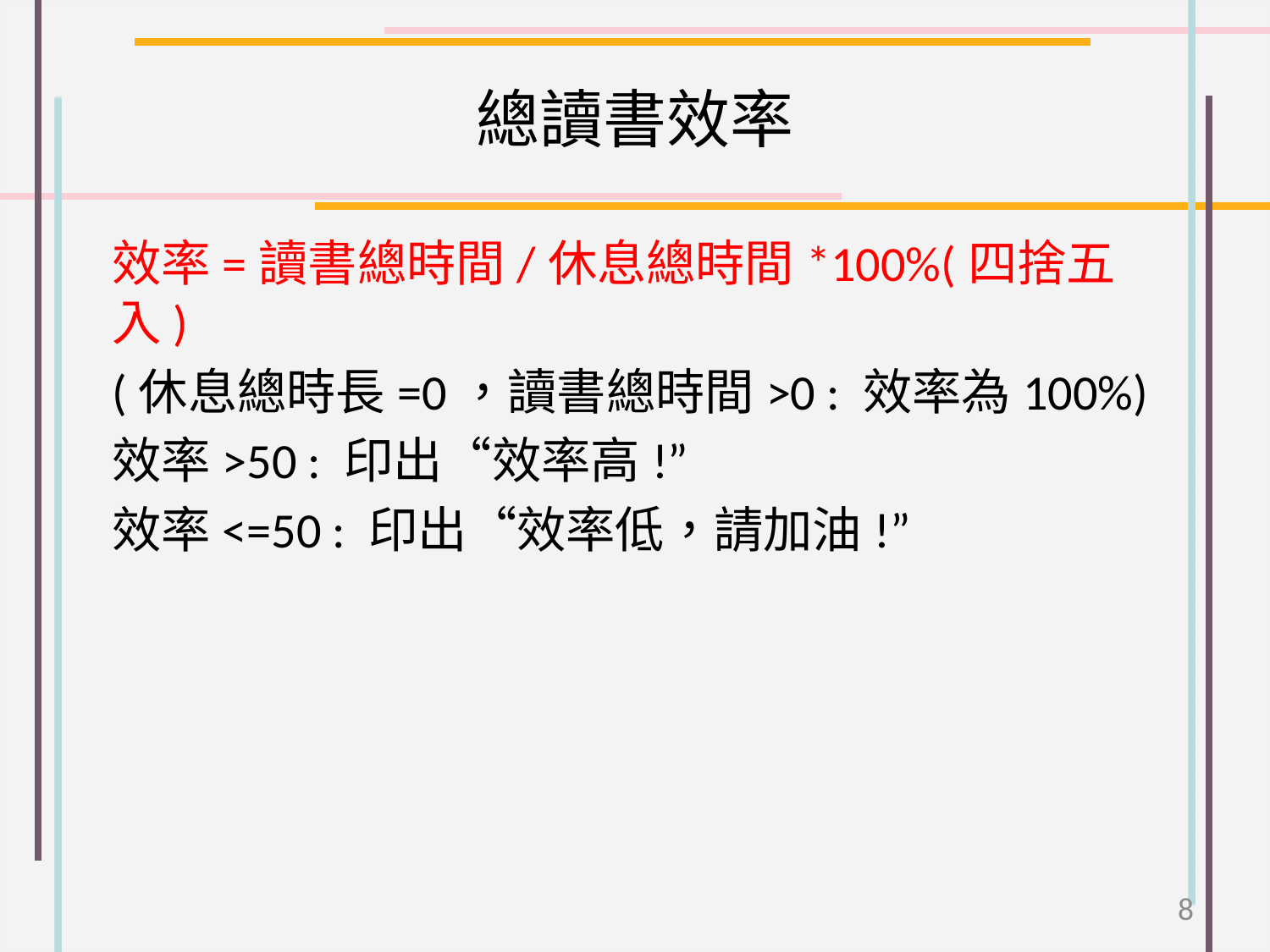

# 總讀書效率
效率=讀書總時間/休息總時間*100%(四捨五入)
(休息總時長=0，讀書總時間>0 : 效率為100%)
效率>50 : 印出“效率高!”
效率<=50 : 印出“效率低，請加油!”

8